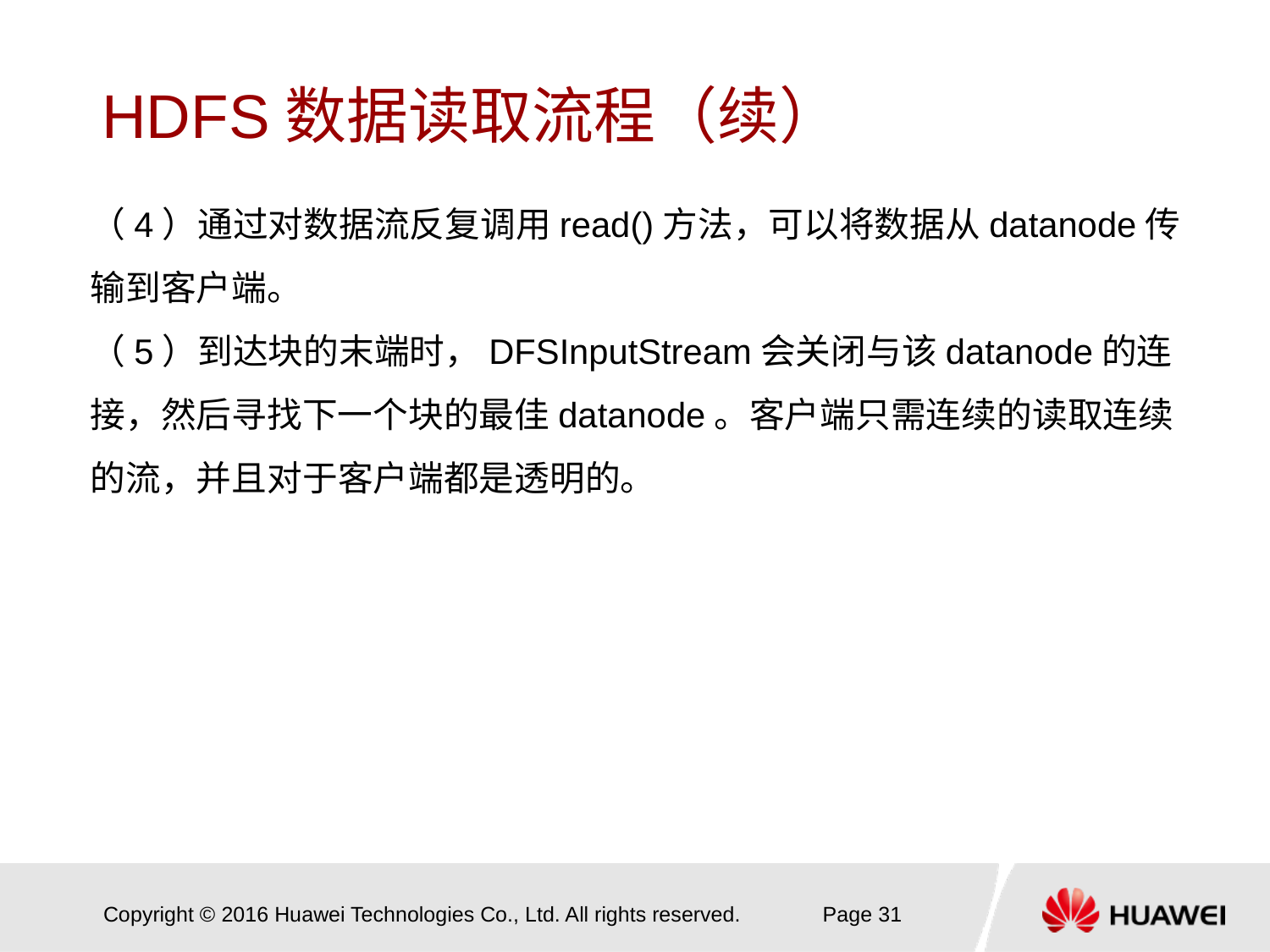

# HDFS数据读取流程（续）
（4）通过对数据流反复调用read()方法，可以将数据从datanode传输到客户端。
（5）到达块的末端时，DFSInputStream会关闭与该datanode的连接，然后寻找下一个块的最佳datanode。客户端只需连续的读取连续的流，并且对于客户端都是透明的。